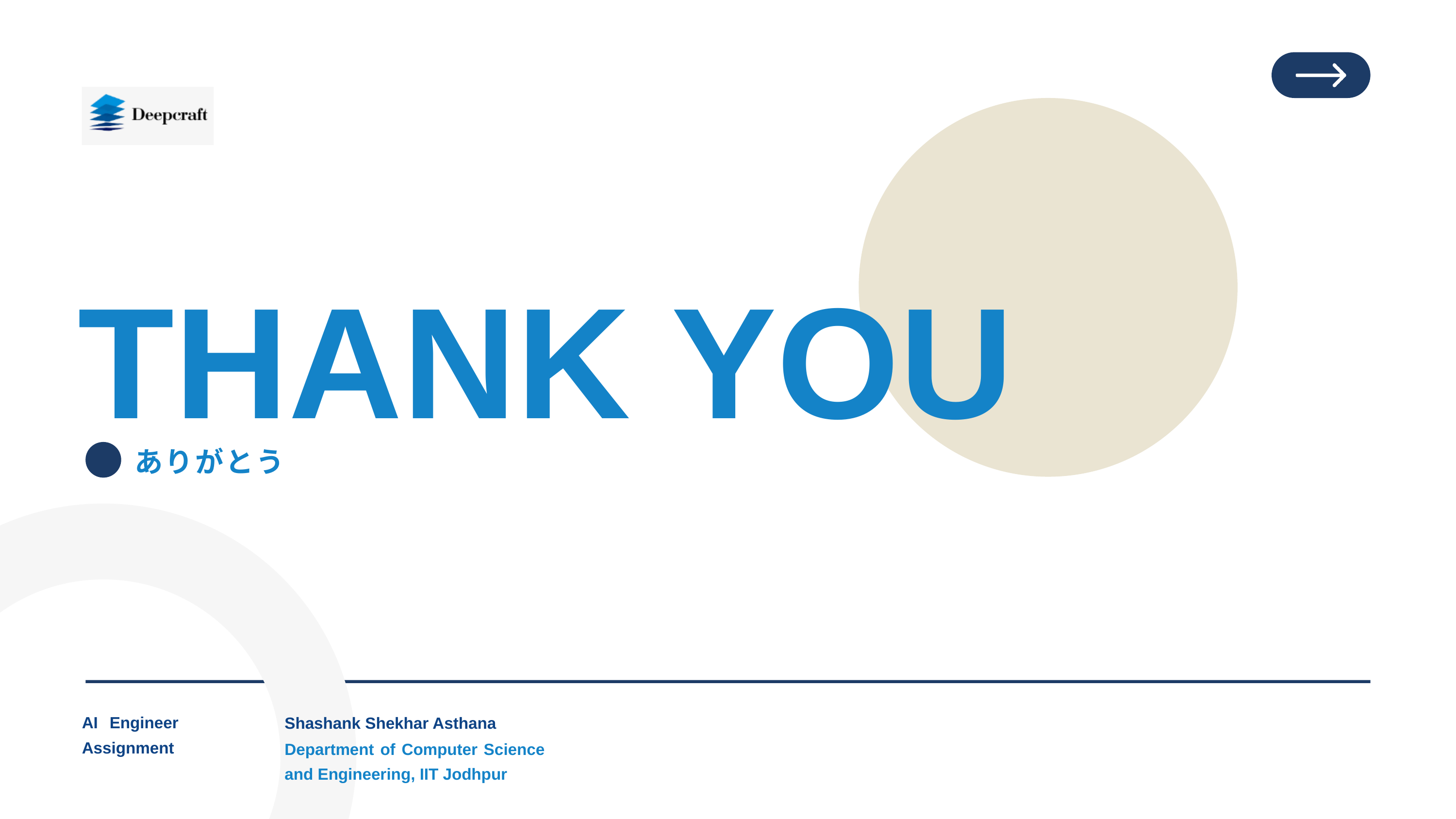

THANK YOU
ありがとう

AI Engineer Assignment
Shashank Shekhar Asthana
Department of Computer Science and Engineering, IIT Jodhpur